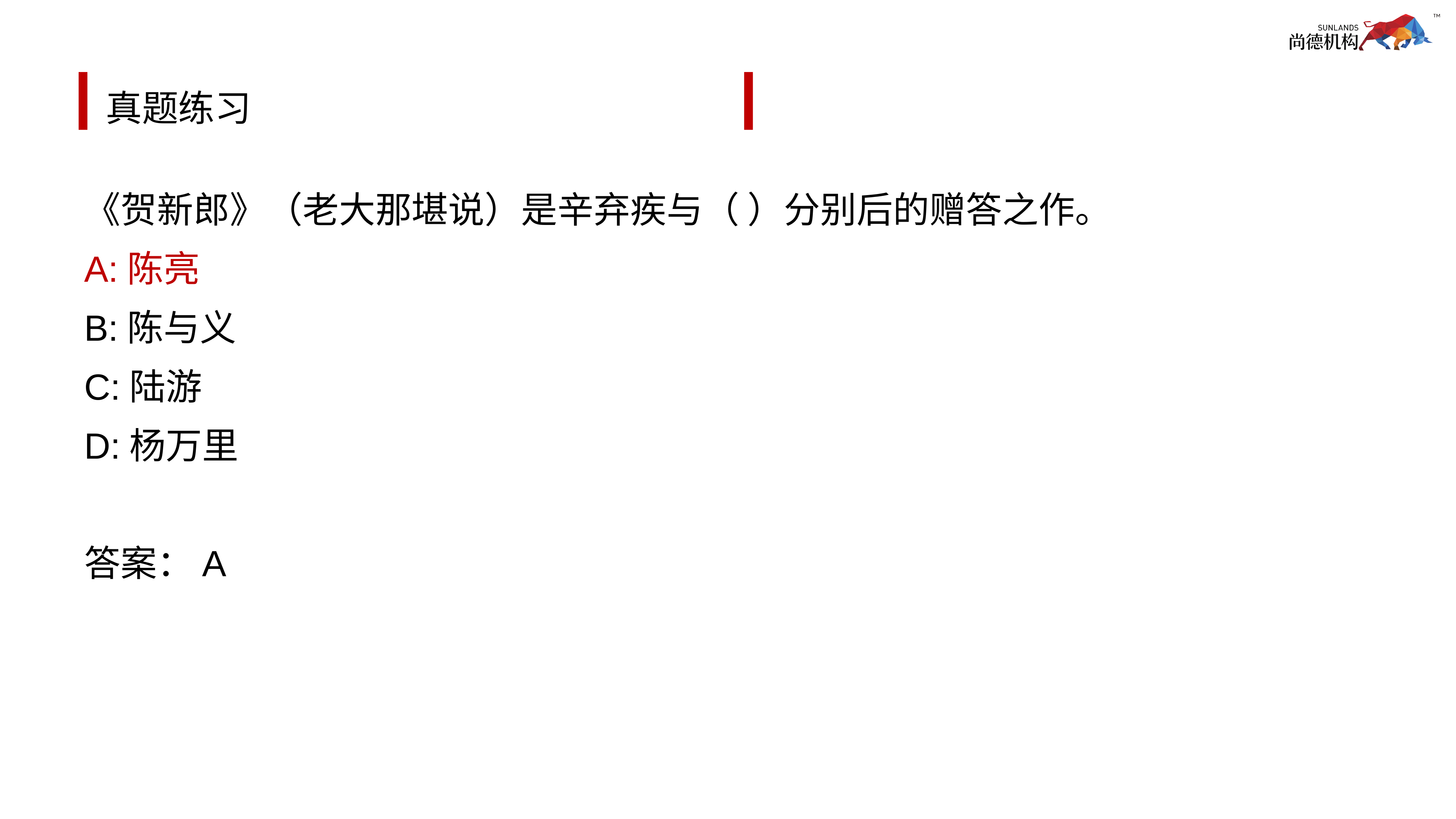

# 真题练习
《贺新郎》（老大那堪说）是辛弃疾与（ ）分别后的赠答之作。
A:陈亮
B:陈与义
C:陆游
D:杨万里

答案：A